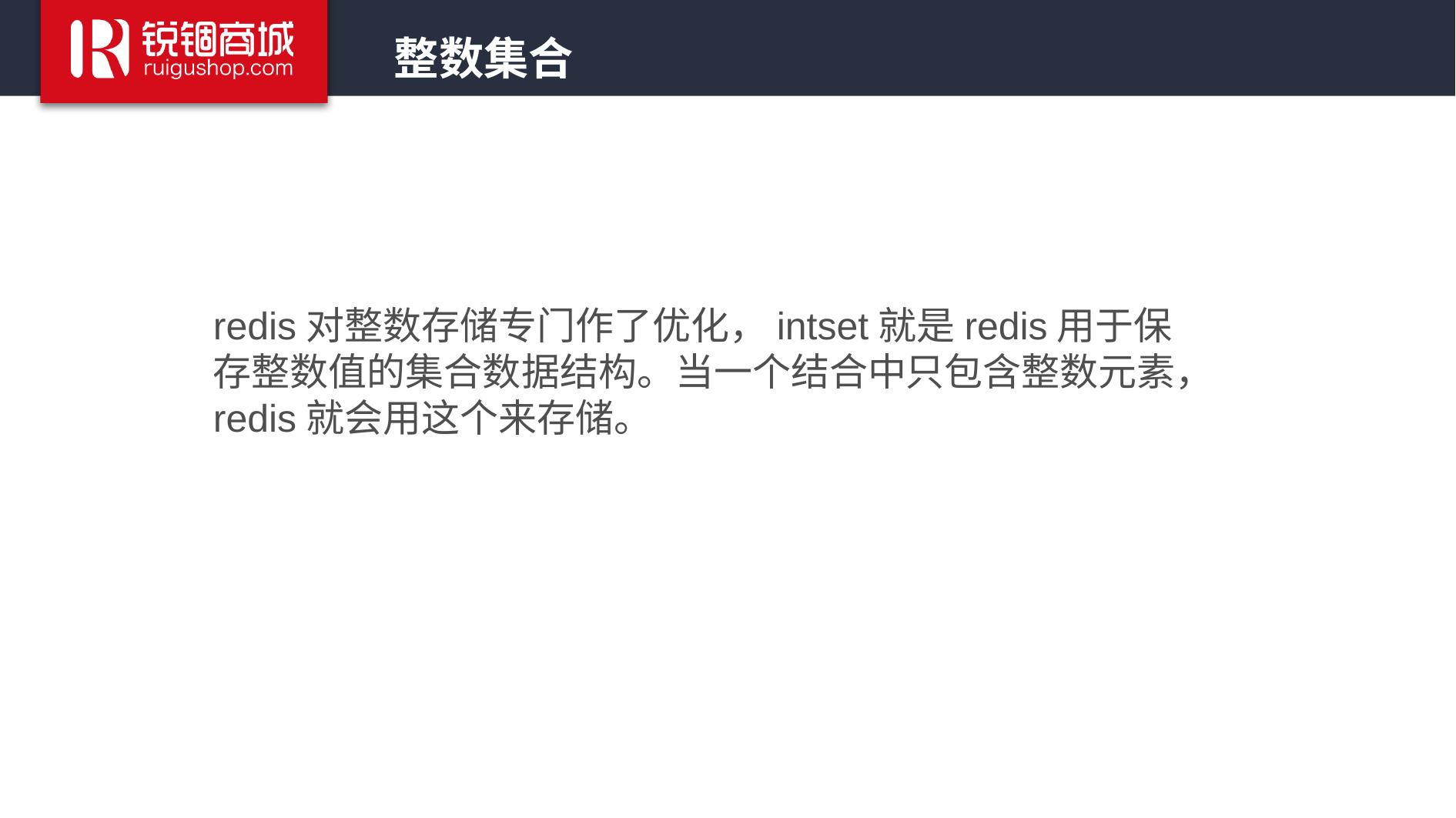

整数集合
redis对整数存储专门作了优化，intset就是redis用于保存整数值的集合数据结构。当一个结合中只包含整数元素，redis就会用这个来存储。